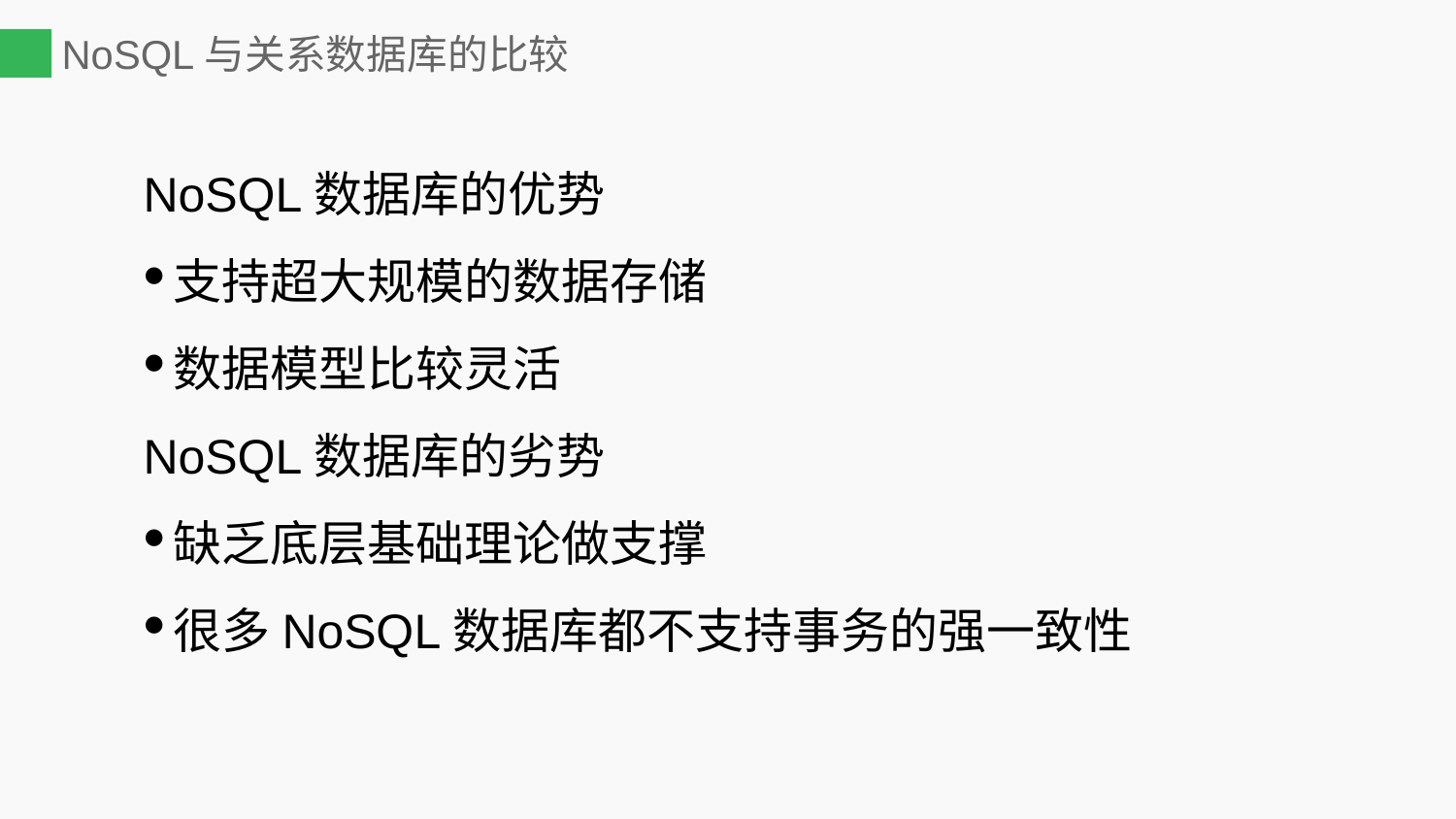

# NoSQL与关系数据库的比较
NoSQL数据库的优势
支持超大规模的数据存储
数据模型比较灵活
NoSQL数据库的劣势
缺乏底层基础理论做支撑
很多NoSQL数据库都不支持事务的强一致性